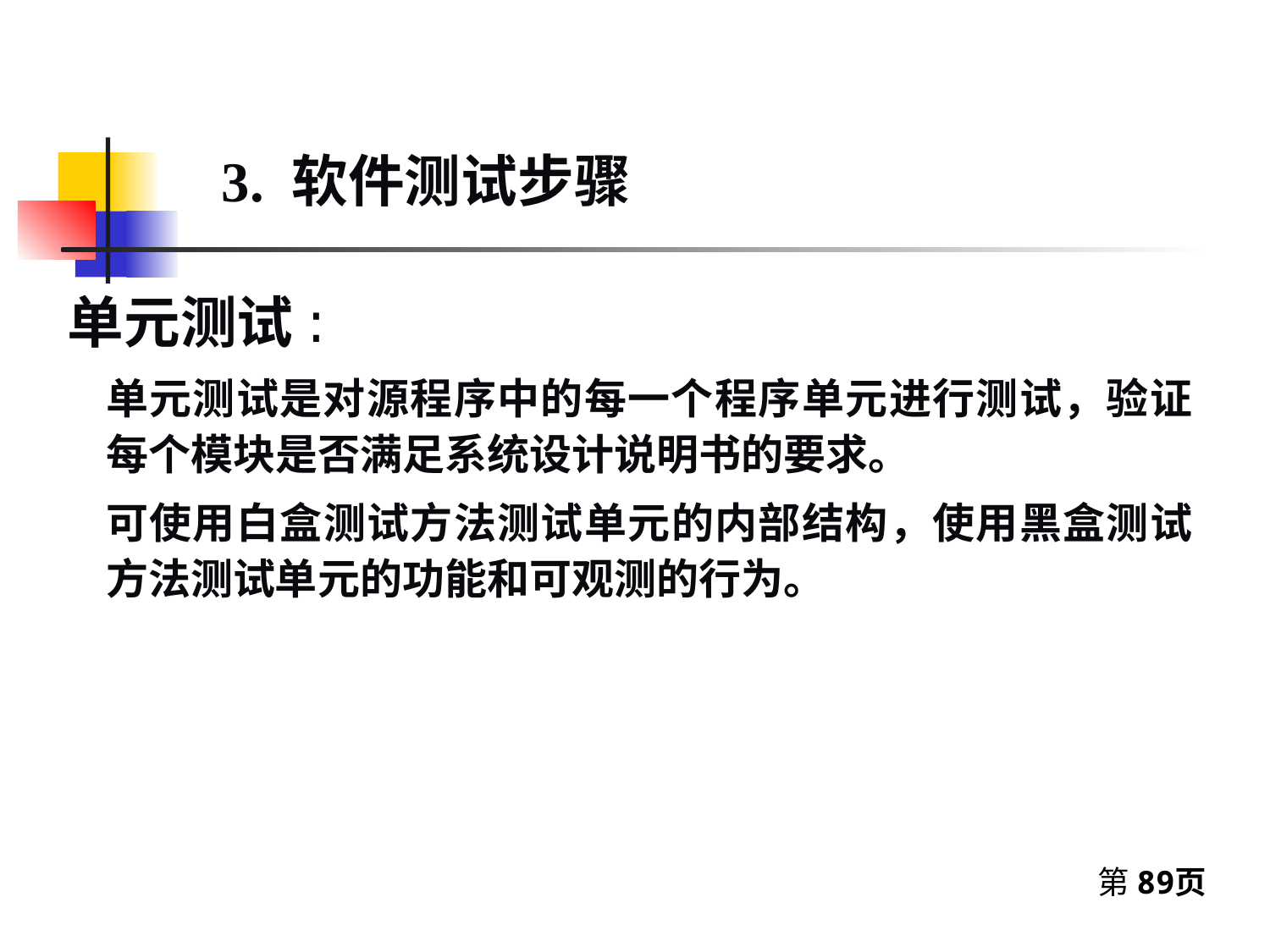

3. 软件测试步骤
单元测试:
单元测试是对源程序中的每一个程序单元进行测试，验证每个模块是否满足系统设计说明书的要求。
可使用白盒测试方法测试单元的内部结构，使用黑盒测试方法测试单元的功能和可观测的行为。